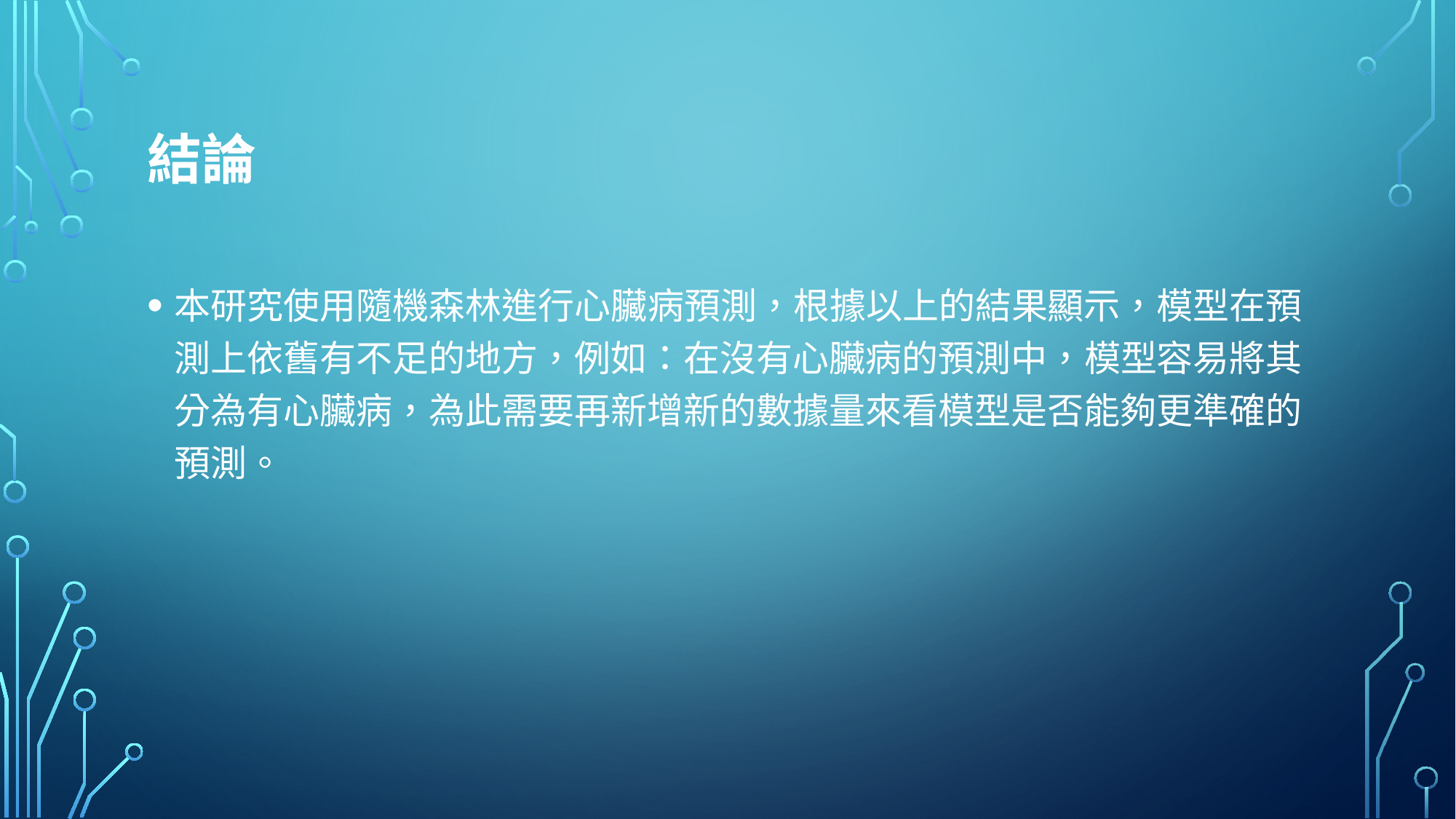

# 結論
本研究使用隨機森林進行心臟病預測，根據以上的結果顯示，模型在預測上依舊有不足的地方，例如：在沒有心臟病的預測中，模型容易將其分為有心臟病，為此需要再新增新的數據量來看模型是否能夠更準確的預測。